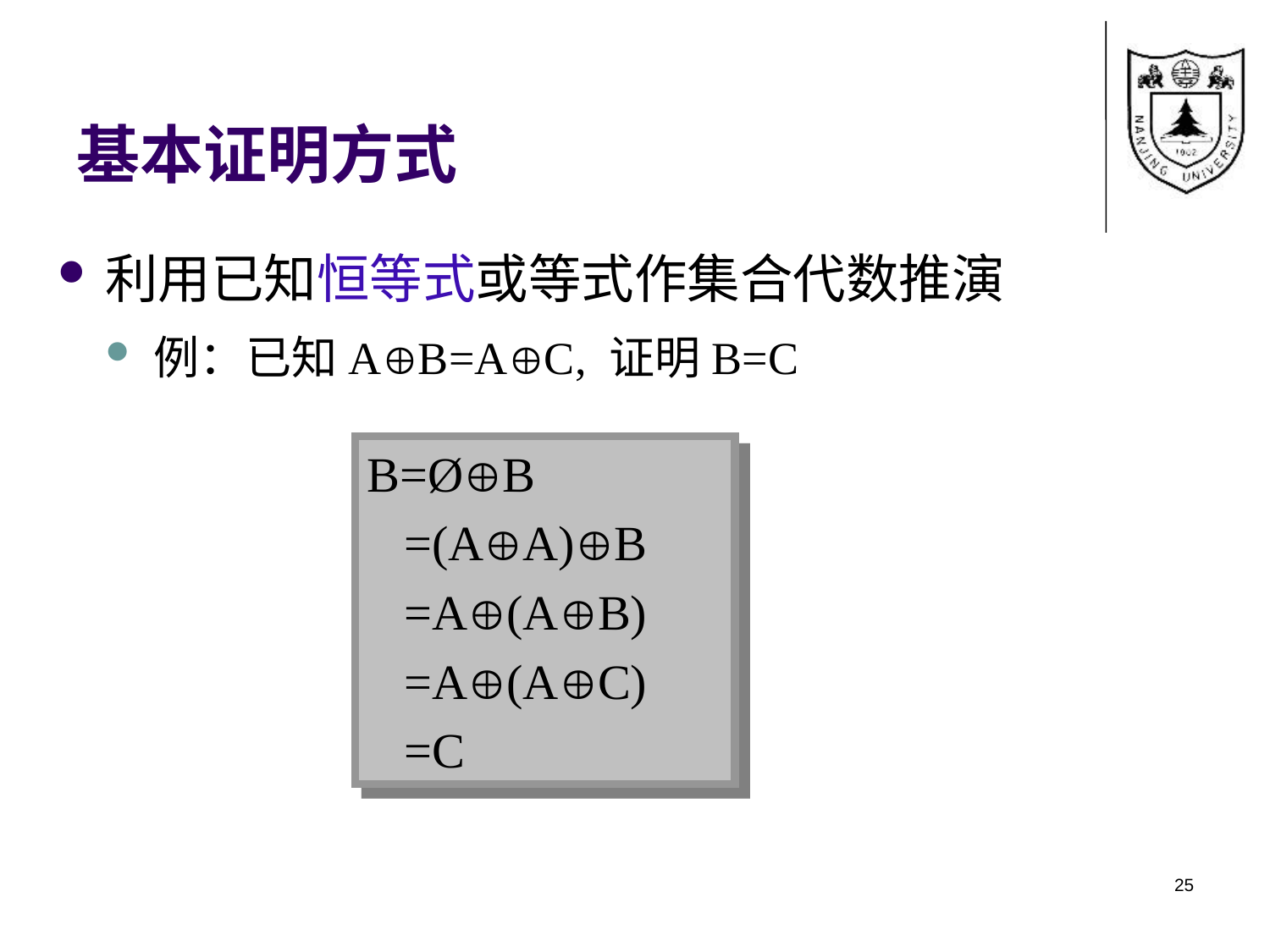

# 基本证明方式
利用已知恒等式或等式作集合代数推演
例：已知A⊕B=A⊕C, 证明B=C

B=Ø⊕B
   =(A⊕A)⊕B
   =A⊕(A⊕B)
   =A⊕(A⊕C)
   =C
25